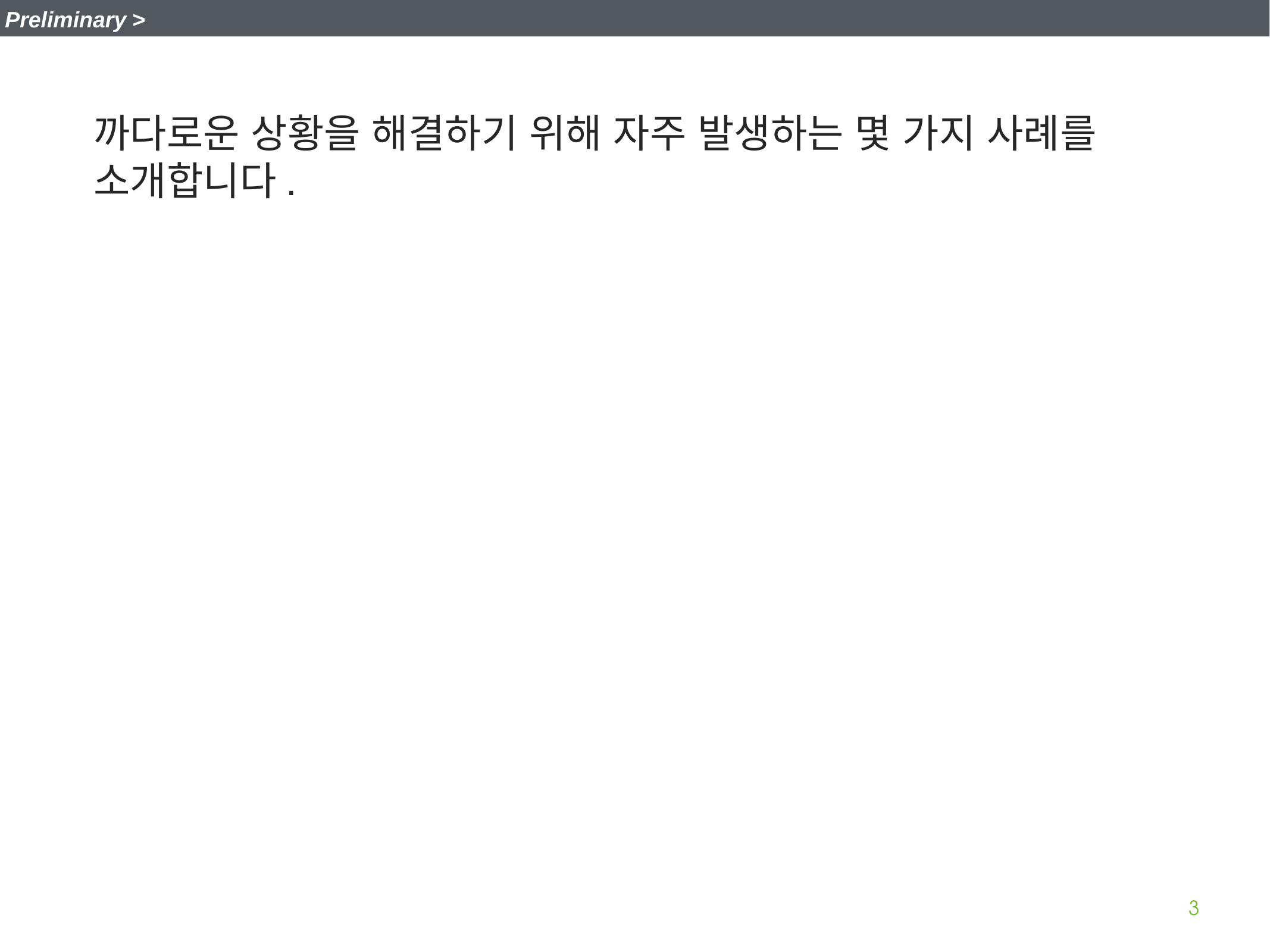

Preliminary >
까다로운 상황을 해결하기 위해 자주 발생하는 몇 가지 사례를 소개합니다.
3